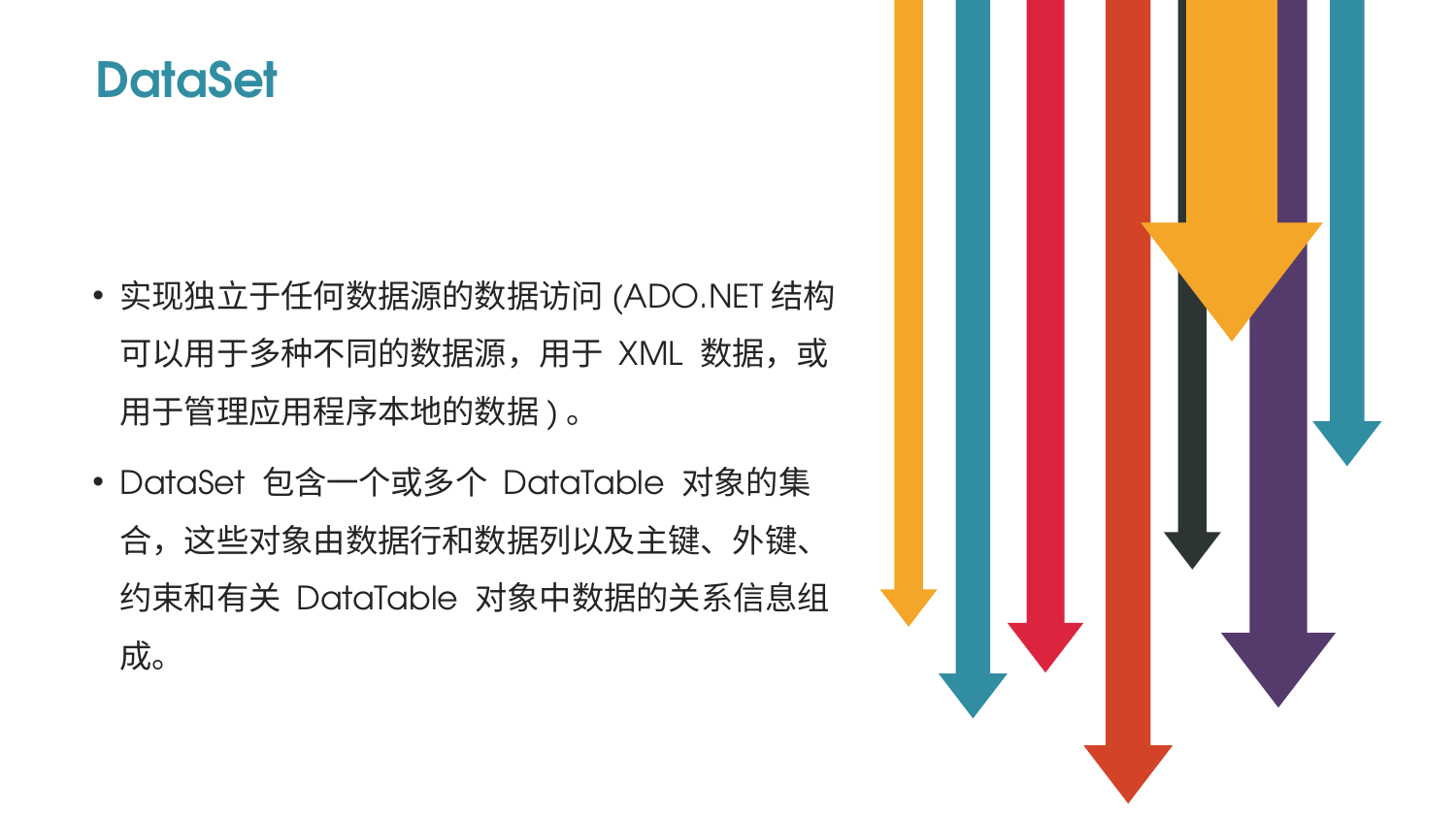

DataSet
实现独立于任何数据源的数据访问(ADO.NET结构可以用于多种不同的数据源，用于 XML 数据，或用于管理应用程序本地的数据)。
DataSet 包含一个或多个 DataTable 对象的集合，这些对象由数据行和数据列以及主键、外键、约束和有关 DataTable 对象中数据的关系信息组成。